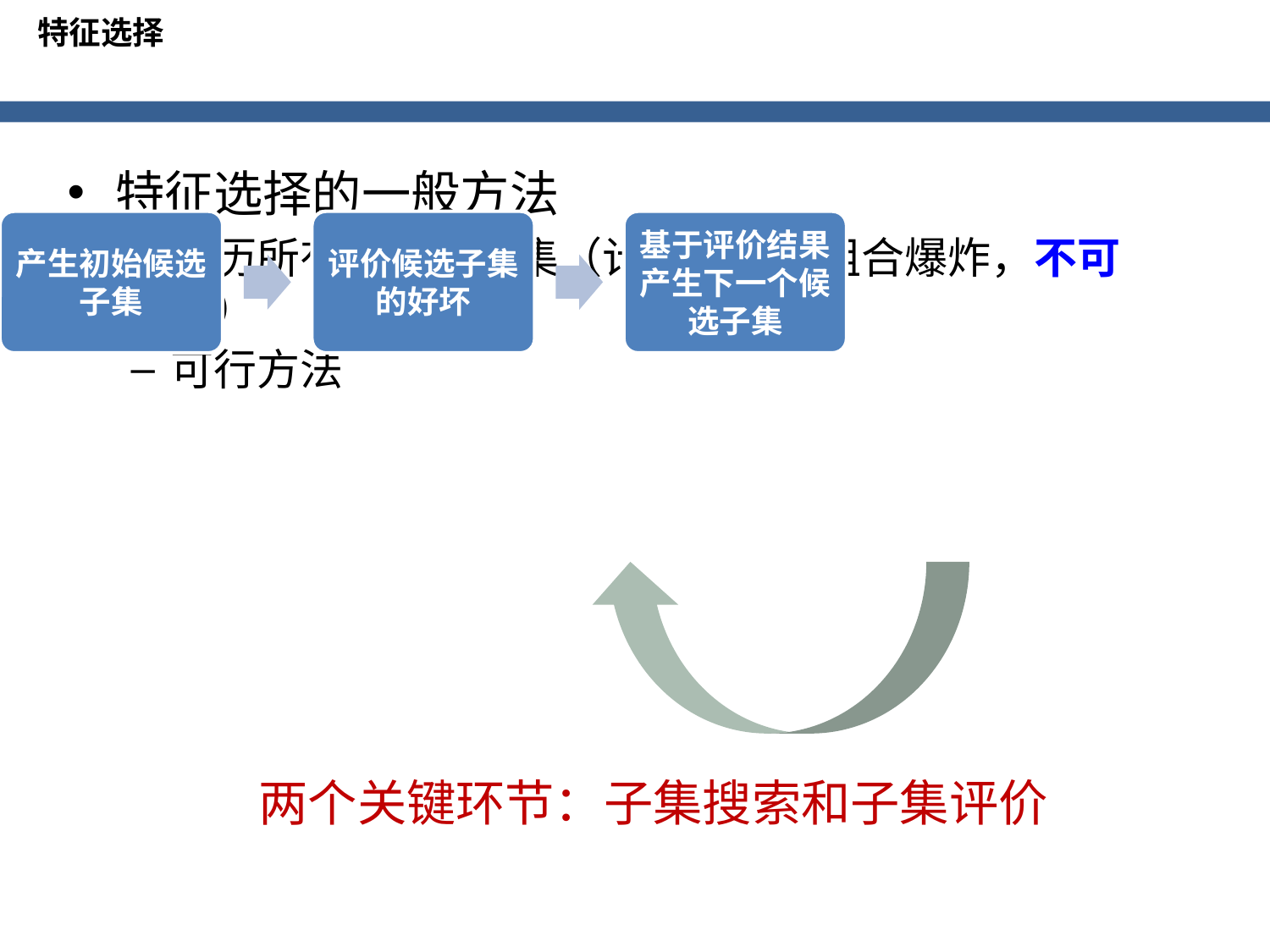

特征选择
特征选择的一般方法
遍历所有可能的子集（计算上遭遇组合爆炸，不可行）
可行方法

产生初始候选子集

评价候选子集的好坏

基于评价结果产生下一个候选子集

两个关键环节：子集搜索和子集评价